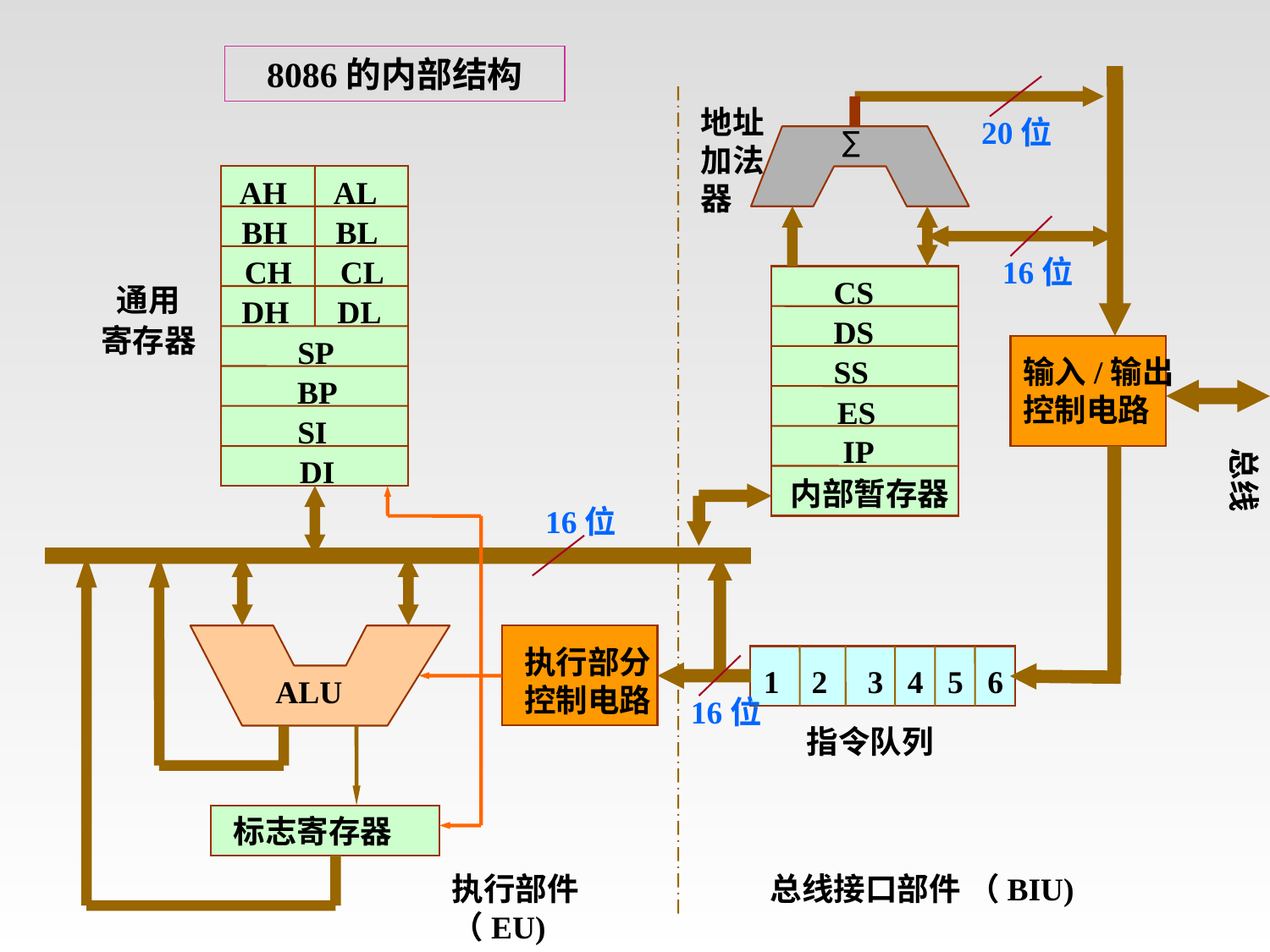

8086的内部结构

地址加法器

20位
∑

  AH      AL

 BH      BL

CH      CL
16位

 CS
通用
寄存器
 DH      DL

 DS

    SP

 SS
输入/输出控制电路

    BP

    ES

    SI
      IP

总线

   DI

内部暂存器

16位

执行部分控制电路

1    2     3   4   5   6

ALU

16位
指令队列

标志寄存器

执行部件 （EU)
总线接口部件 （BIU)